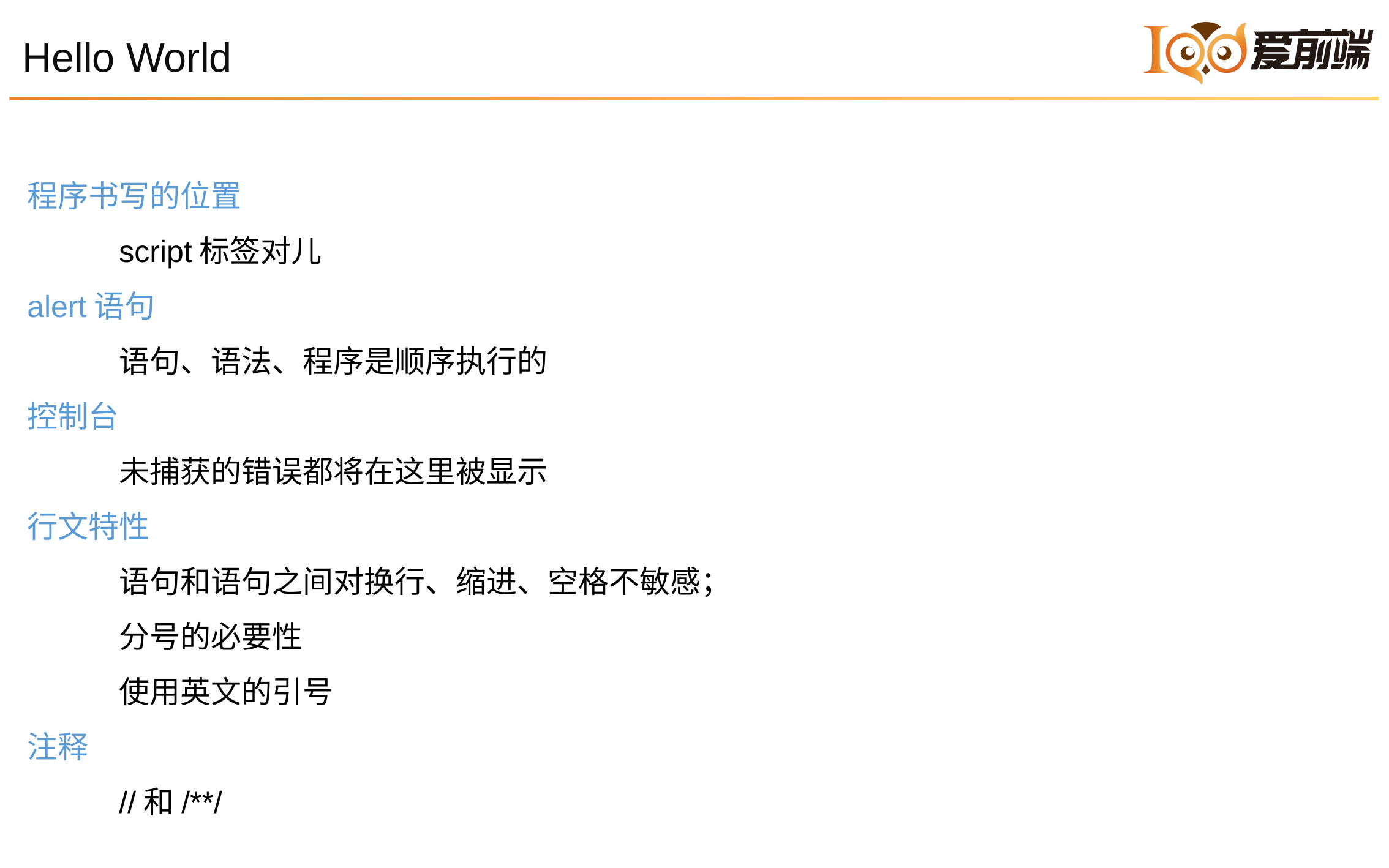

1
Hello World

程序书写的位置
	script标签对儿
alert语句
	语句、语法、程序是顺序执行的
控制台
	未捕获的错误都将在这里被显示
行文特性
	语句和语句之间对换行、缩进、空格不敏感；
	分号的必要性
	使用英文的引号
注释
	//和/**/